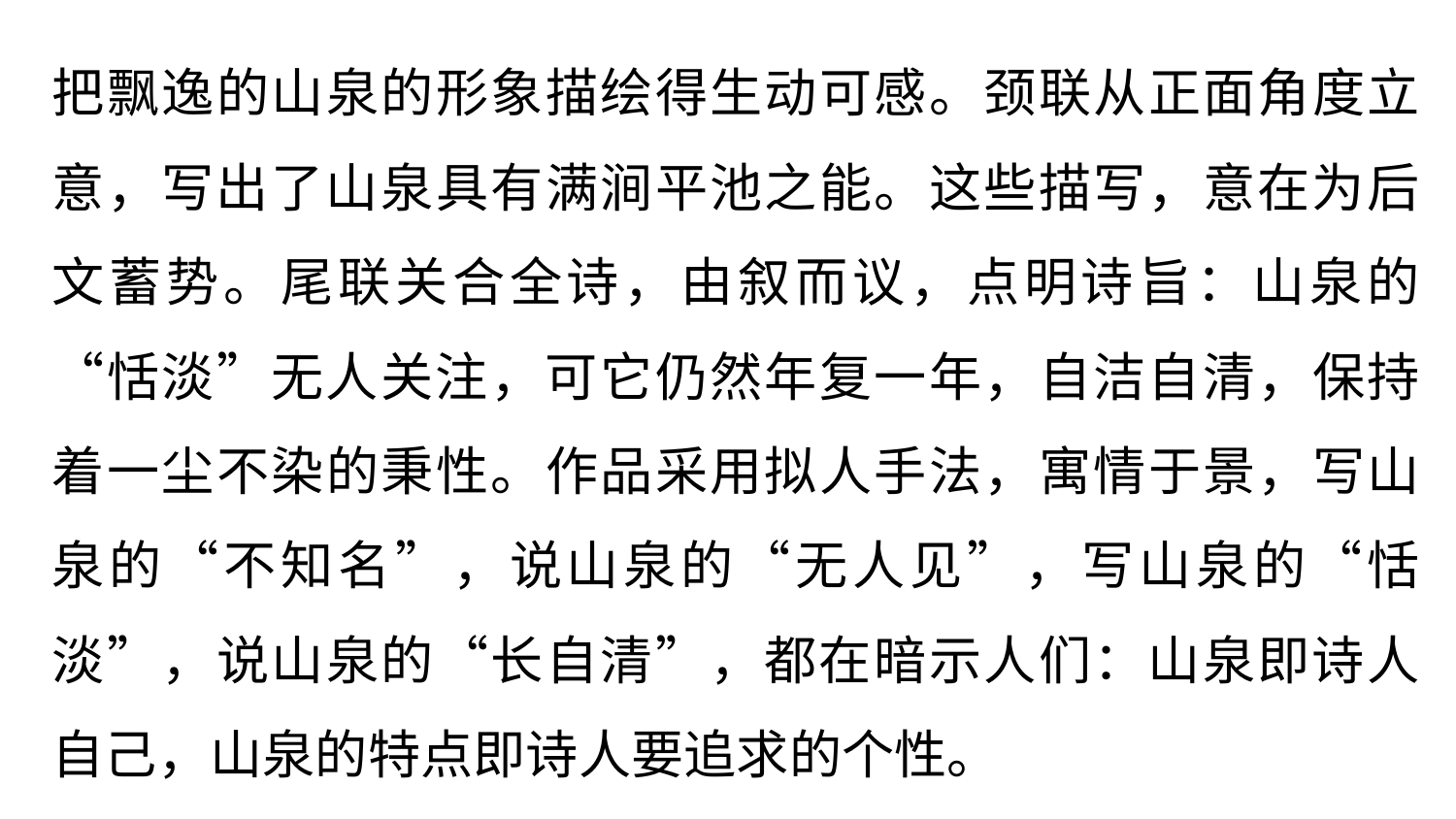

把飘逸的山泉的形象描绘得生动可感。颈联从正面角度立意，写出了山泉具有满涧平池之能。这些描写，意在为后文蓄势。尾联关合全诗，由叙而议，点明诗旨：山泉的“恬淡”无人关注，可它仍然年复一年，自洁自清，保持着一尘不染的秉性。作品采用拟人手法，寓情于景，写山泉的“不知名”，说山泉的“无人见”，写山泉的“恬淡”，说山泉的“长自清”，都在暗示人们：山泉即诗人自己，山泉的特点即诗人要追求的个性。